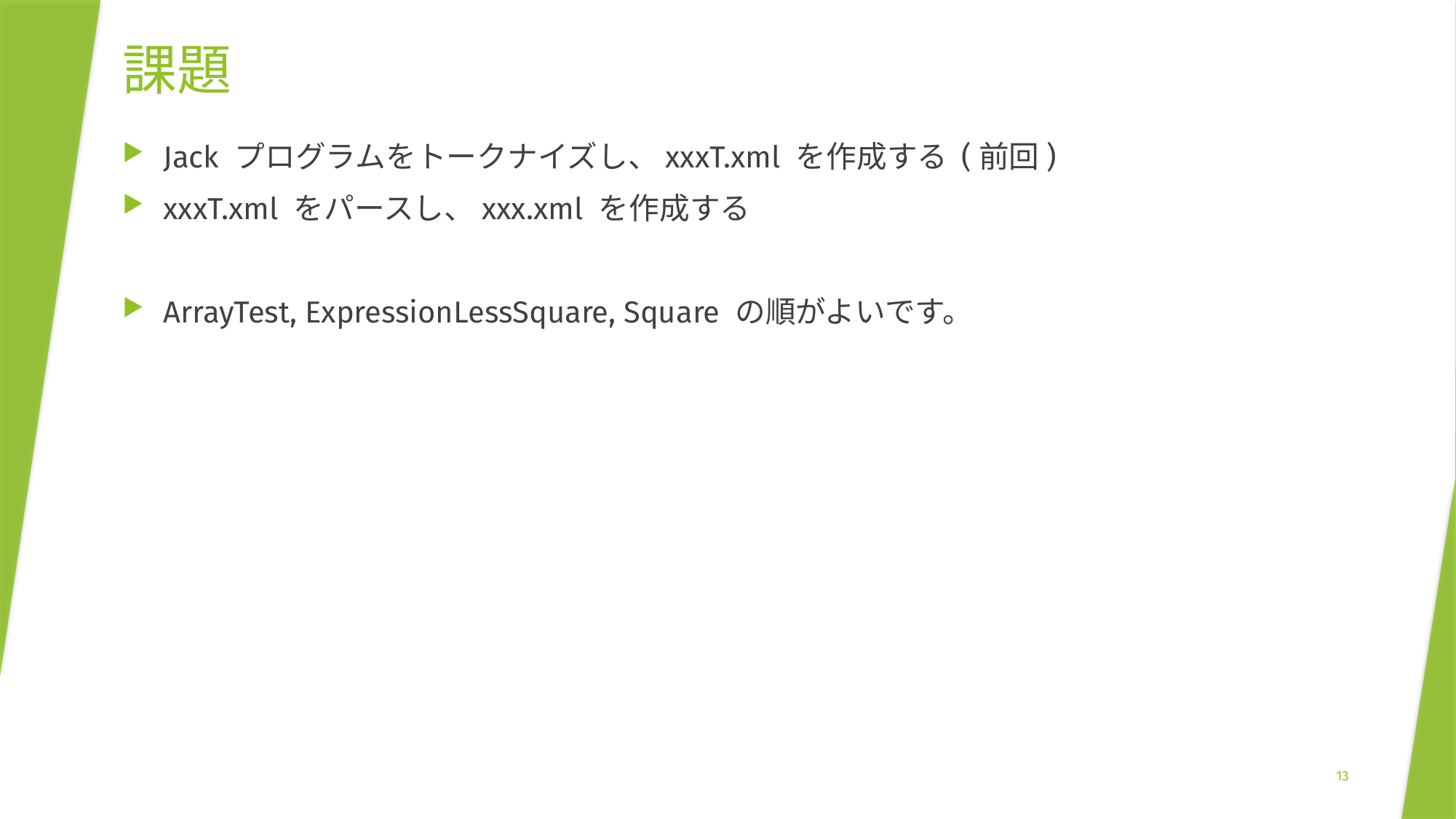

# 課題
Jack プログラムをトークナイズし、xxxT.xml を作成する (前回)
xxxT.xml をパースし、xxx.xml を作成する

ArrayTest, ExpressionLessSquare, Square の順がよいです。

13